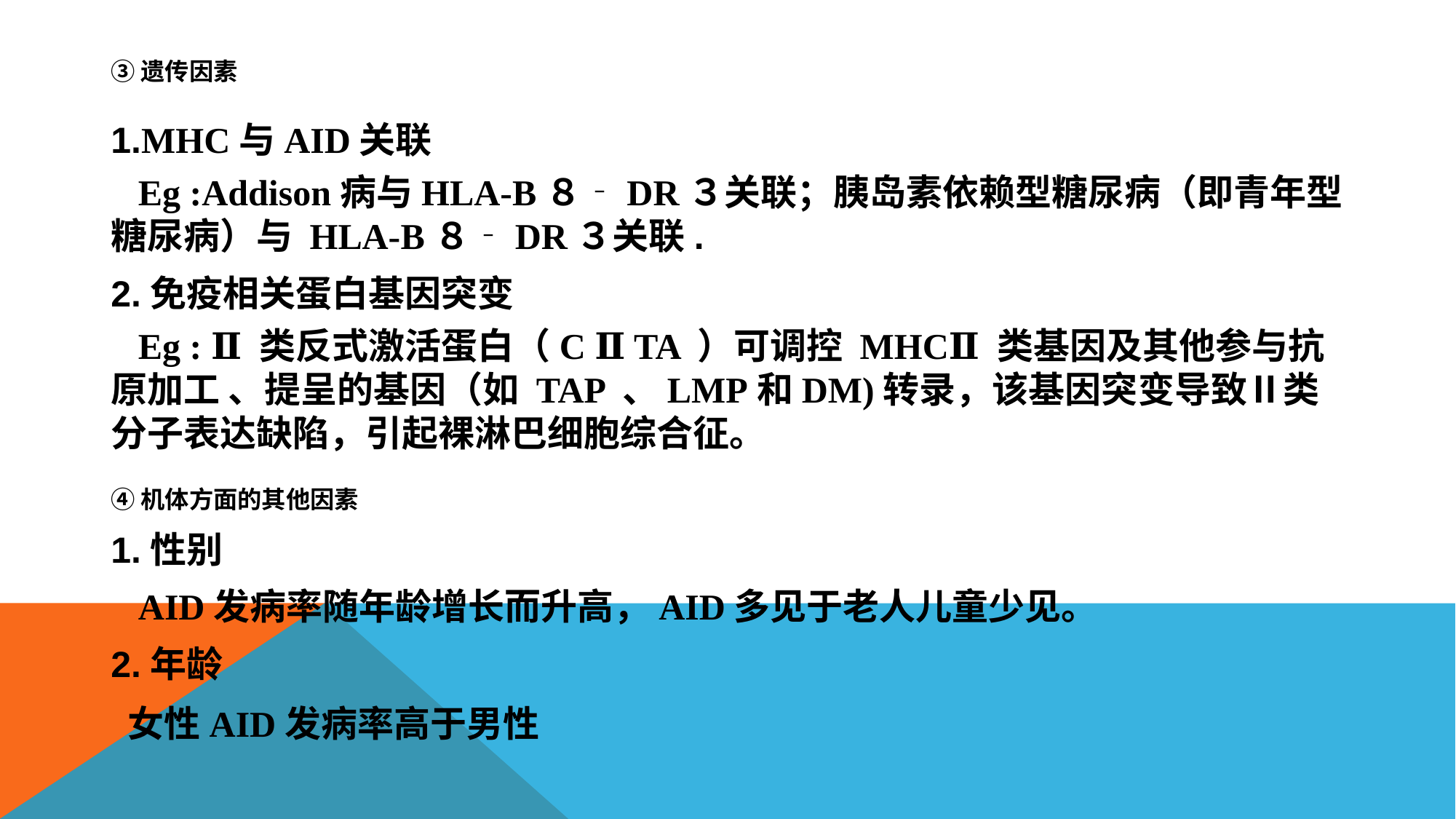

③遗传因素
1.MHC与AID关联
   Eg :Addison病与HLA‐B８‐DR３关联；胰岛素依赖型糖尿病（即青年型糖尿病）与 HLA‐B８‐DR３关联.
2.免疫相关蛋白基因突变
   Eg : Ⅱ 类反式激活蛋白（C Ⅱ TA ）可调控 MHCⅡ 类基因及其他参与抗原加工 、提呈的基因（如 TAP 、LMP和DM)转录，该基因突变导致Ⅱ类分子表达缺陷，引起裸淋巴细胞综合征。
④机体方面的其他因素
1.性别
   AID发病率随年龄增长而升高，AID多见于老人儿童少见。
2.年龄
 女性AID发病率高于男性